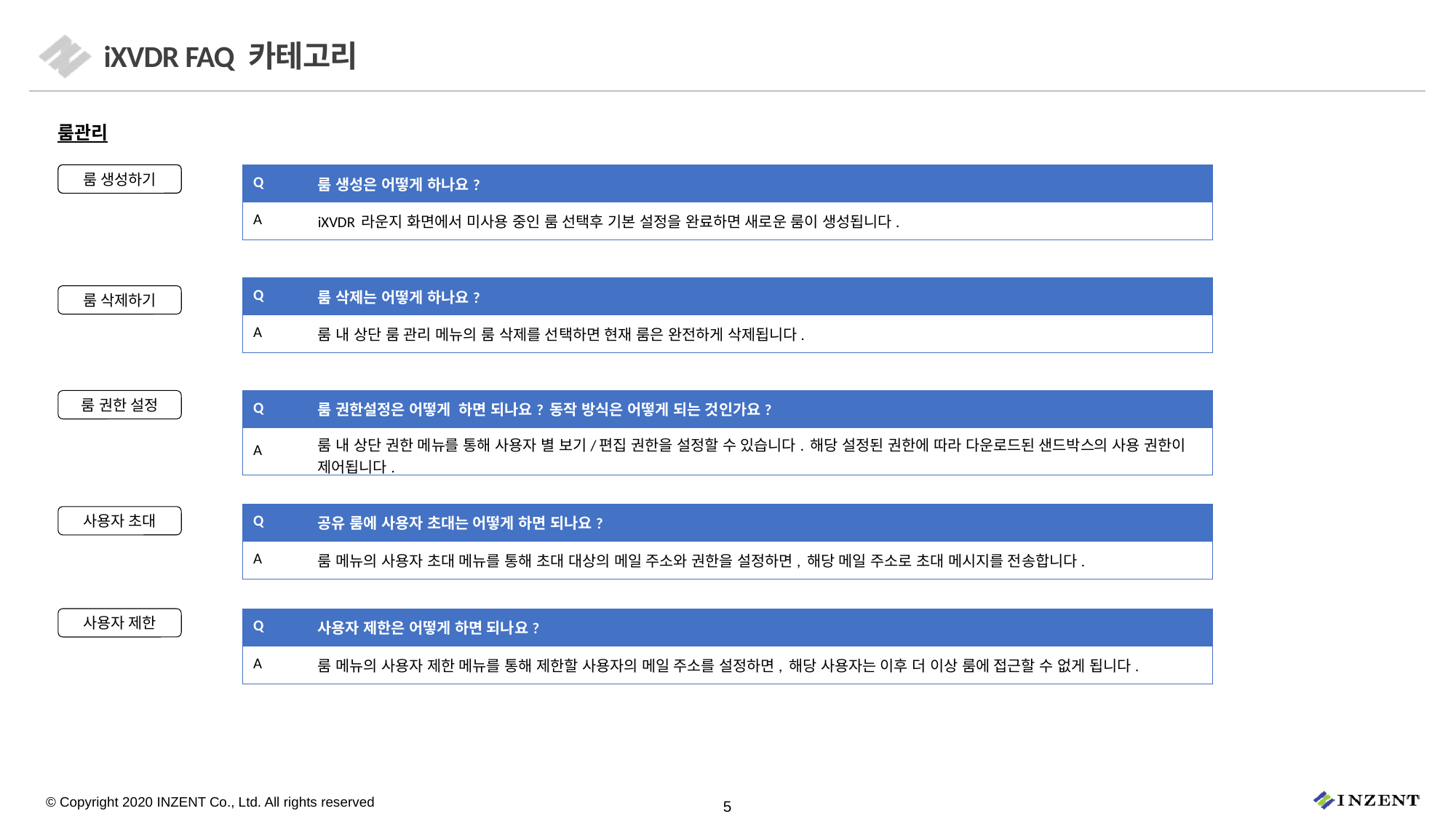

# iXVDR FAQ 카테고리
룸관리
룸 생성하기
회원가입
| Q | 룸 생성은 어떻게 하나요? |
| --- | --- |
| A | iXVDR 라운지 화면에서 미사용 중인 룸 선택후 기본 설정을 완료하면 새로운 룸이 생성됩니다. |
| Q | 룸 삭제는 어떻게 하나요? |
| --- | --- |
| A | 룸 내 상단 룸 관리 메뉴의 룸 삭제를 선택하면 현재 룸은 완전하게 삭제됩니다. |
룸 삭제하기
| Q | 룸 권한설정은 어떻게 하면 되나요? 동작 방식은 어떻게 되는 것인가요? |
| --- | --- |
| A | 룸 내 상단 권한 메뉴를 통해 사용자 별 보기/편집 권한을 설정할 수 있습니다. 해당 설정된 권한에 따라 다운로드된 샌드박스의 사용 권한이 제어됩니다. |
룸 권한 설정
| Q | 공유 룸에 사용자 초대는 어떻게 하면 되나요? |
| --- | --- |
| A | 룸 메뉴의 사용자 초대 메뉴를 통해 초대 대상의 메일 주소와 권한을 설정하면, 해당 메일 주소로 초대 메시지를 전송합니다. |
사용자 초대
사용자 제한
| Q | 사용자 제한은 어떻게 하면 되나요? |
| --- | --- |
| A | 룸 메뉴의 사용자 제한 메뉴를 통해 제한할 사용자의 메일 주소를 설정하면, 해당 사용자는 이후 더 이상 룸에 접근할 수 없게 됩니다. |
5